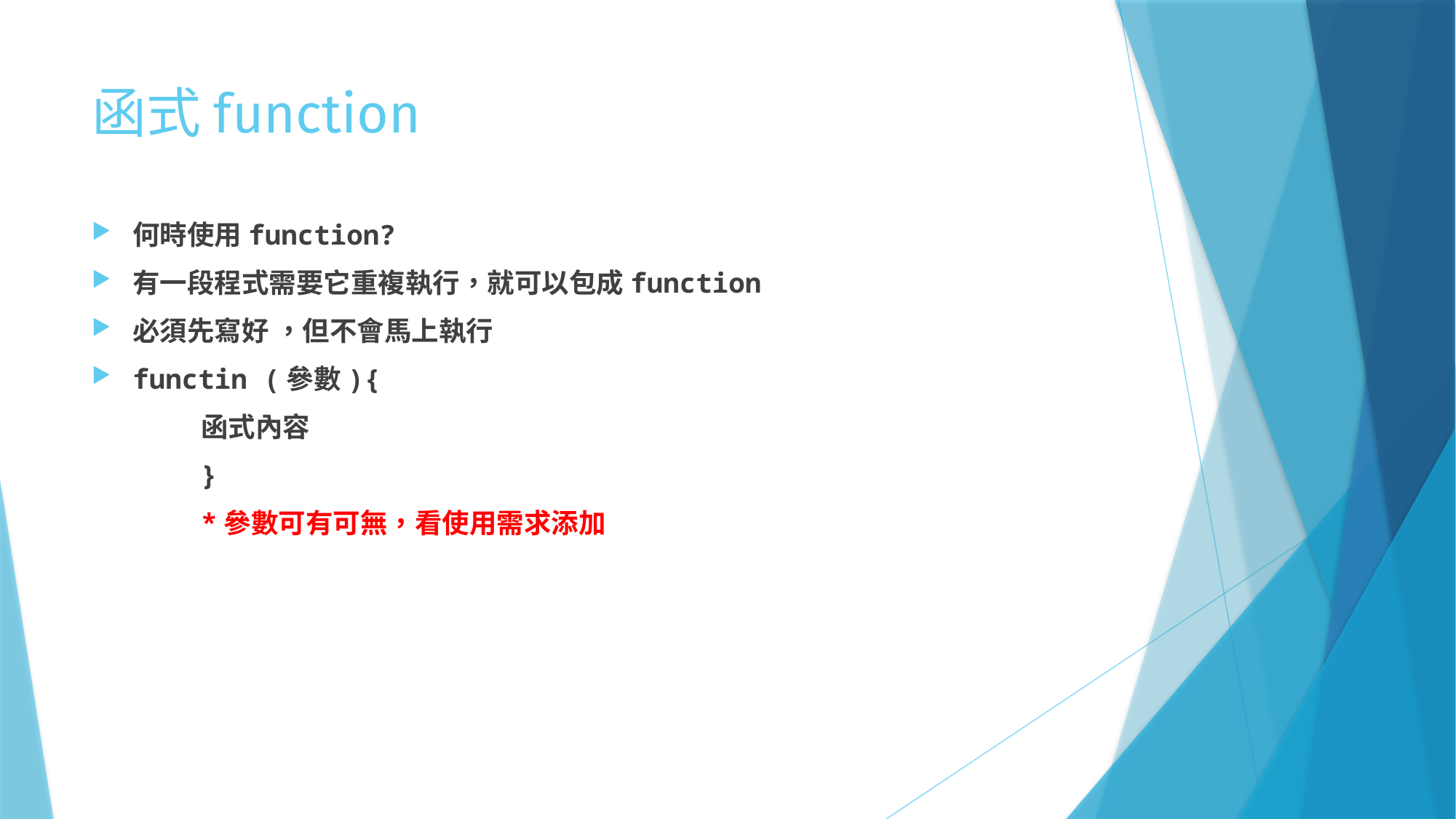

# 函式function
何時使用function?
有一段程式需要它重複執行，就可以包成function
必須先寫好 ，但不會馬上執行
functin (參數){
	函式內容
	}
	*參數可有可無，看使用需求添加